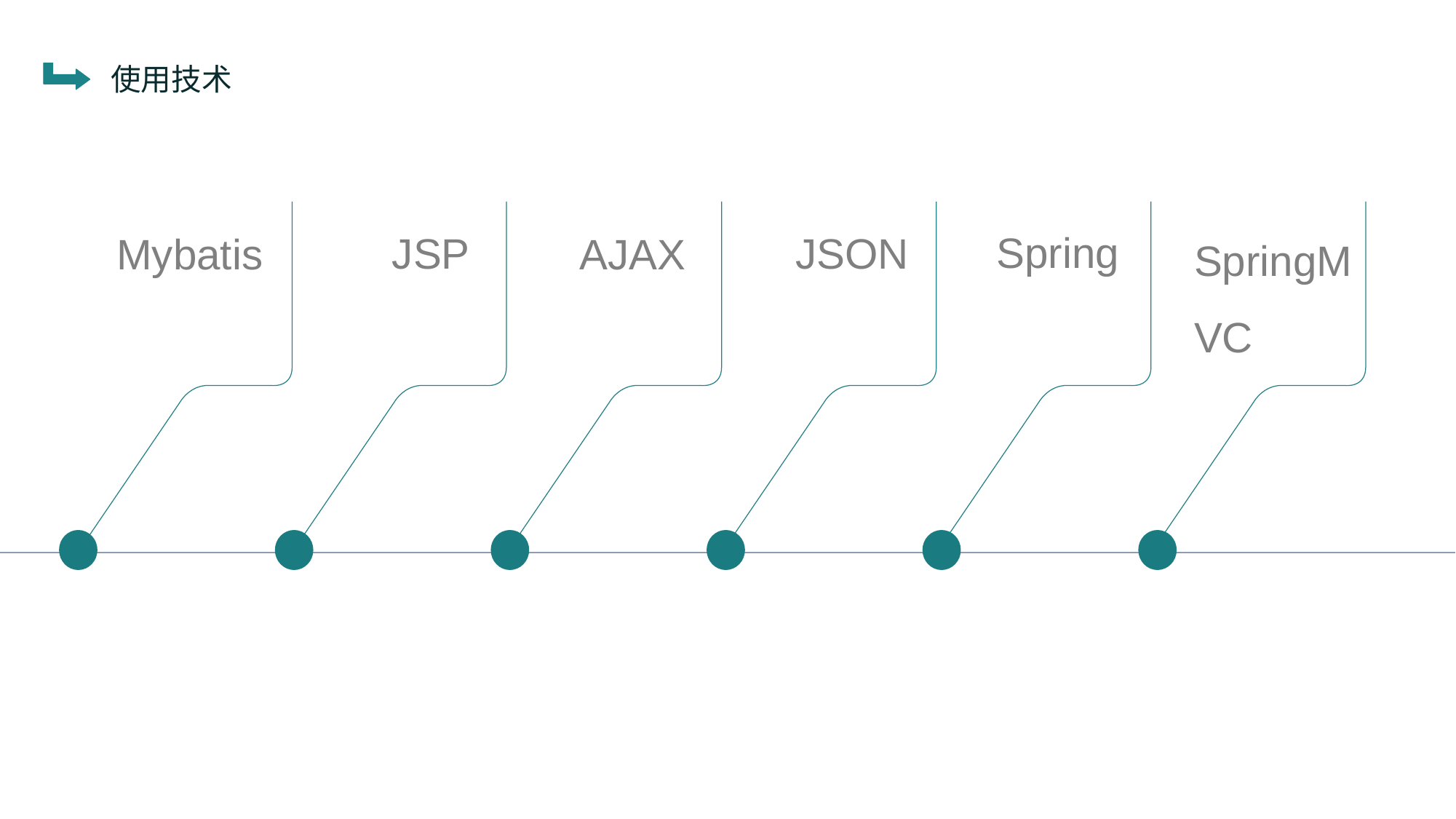

使用技术
Spring
JSP
AJAX
JSON

Mybatis
SpringMVC